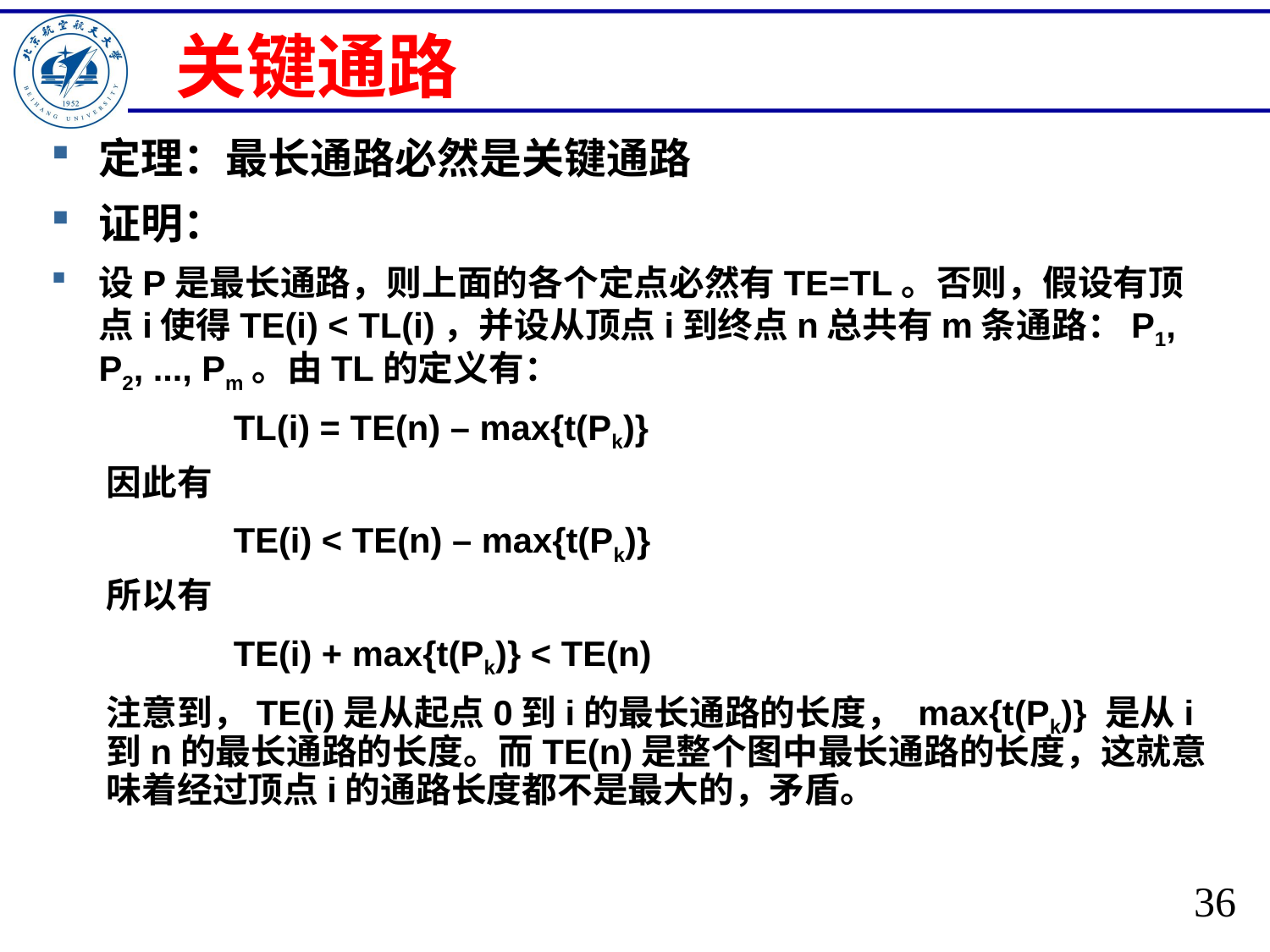

# 关键通路
定理：最长通路必然是关键通路
证明：
设P是最长通路，则上面的各个定点必然有TE=TL。否则，假设有顶点i使得TE(i) < TL(i)，并设从顶点i到终点n总共有m条通路：P1, P2, ..., Pm。由TL的定义有：
	TL(i) = TE(n) – max{t(Pk)}
因此有
	TE(i) < TE(n) – max{t(Pk)}
所以有
	TE(i) + max{t(Pk)} < TE(n)
注意到，TE(i)是从起点0到i的最长通路的长度， max{t(Pk)} 是从i到n的最长通路的长度。而TE(n)是整个图中最长通路的长度，这就意味着经过顶点i的通路长度都不是最大的，矛盾。